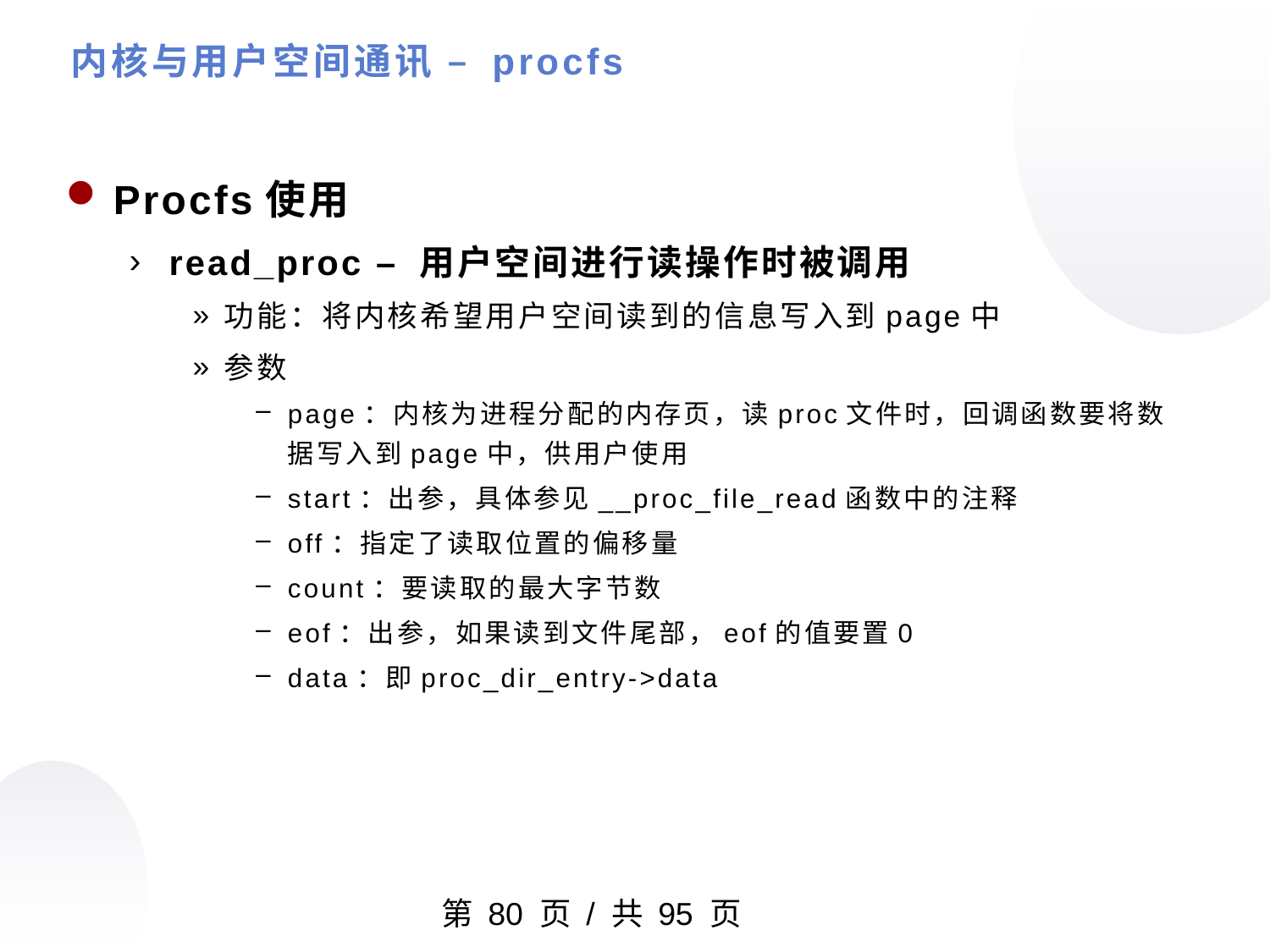

内核与用户空间通讯 – procfs

Procfs使用
read_proc – 用户空间进行读操作时被调用
功能：将内核希望用户空间读到的信息写入到page中
参数
page：内核为进程分配的内存页，读proc文件时，回调函数要将数据写入到page中，供用户使用
start：出参，具体参见__proc_file_read函数中的注释
off：指定了读取位置的偏移量
count：要读取的最大字节数
eof：出参，如果读到文件尾部，eof的值要置0
data：即proc_dir_entry->data

第 80 页 / 共 95 页